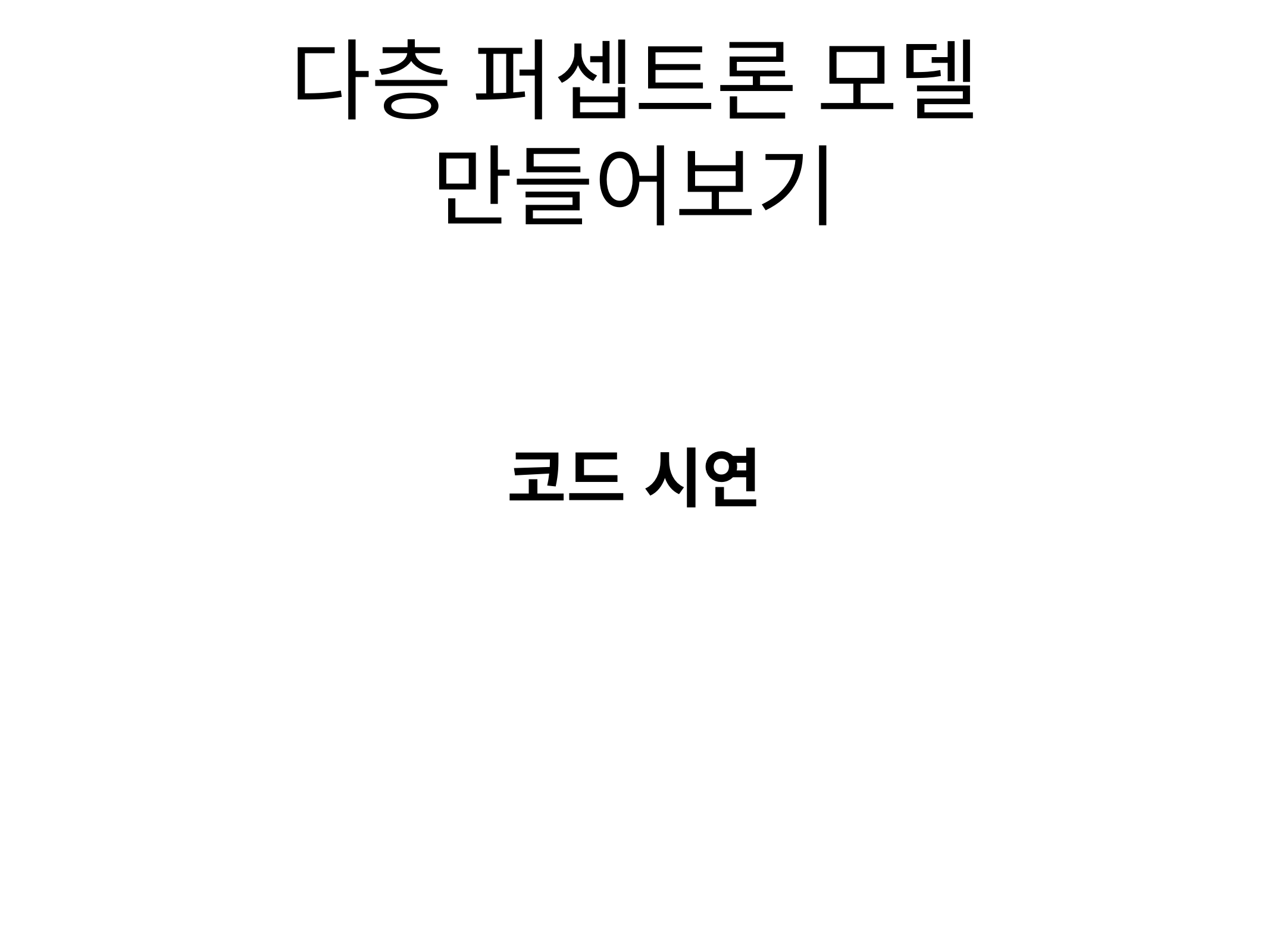

# 다층 퍼셉트론 모델 만들어보기
코드 시연